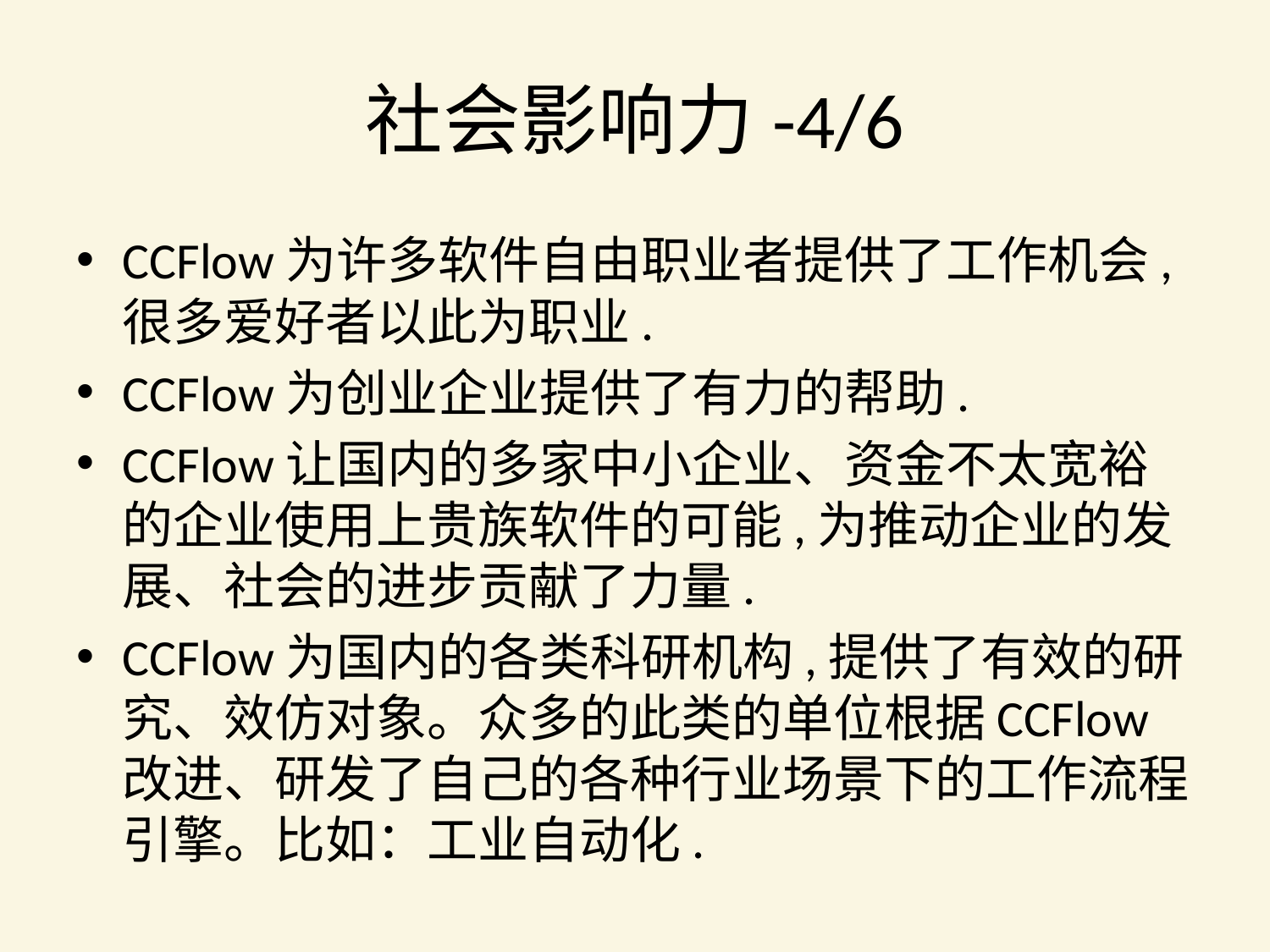

# 社会影响力-4/6
CCFlow为许多软件自由职业者提供了工作机会,很多爱好者以此为职业.
CCFlow为创业企业提供了有力的帮助.
CCFlow让国内的多家中小企业、资金不太宽裕的企业使用上贵族软件的可能,为推动企业的发展、社会的进步贡献了力量.
CCFlow为国内的各类科研机构,提供了有效的研究、效仿对象。众多的此类的单位根据CCFlow改进、研发了自己的各种行业场景下的工作流程引擎。比如：工业自动化.